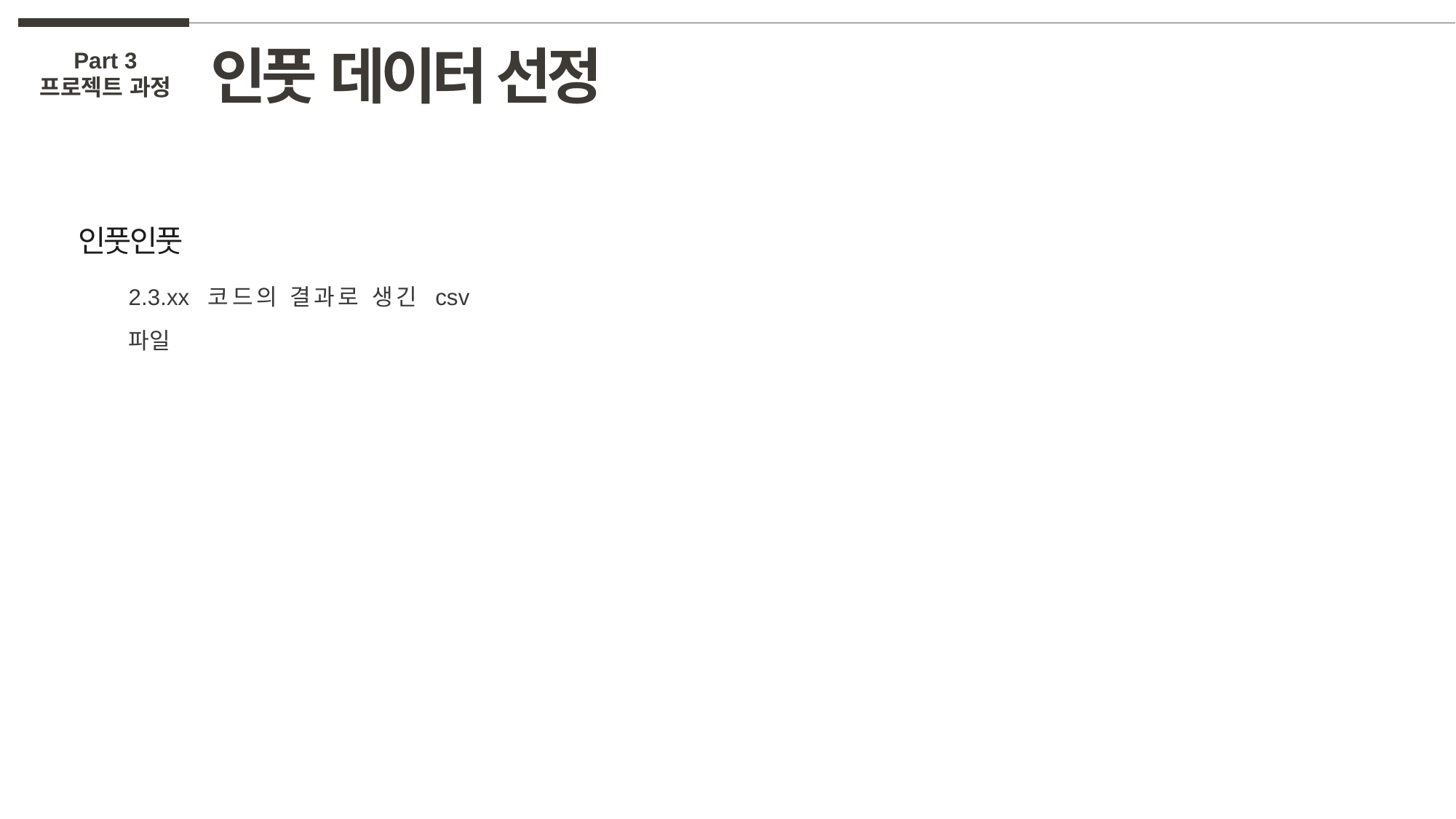

인풋 데이터 선정
Part 3
프로젝트 과정
인풋인풋
2.3.xx 코드의 결과로 생긴 csv 파일